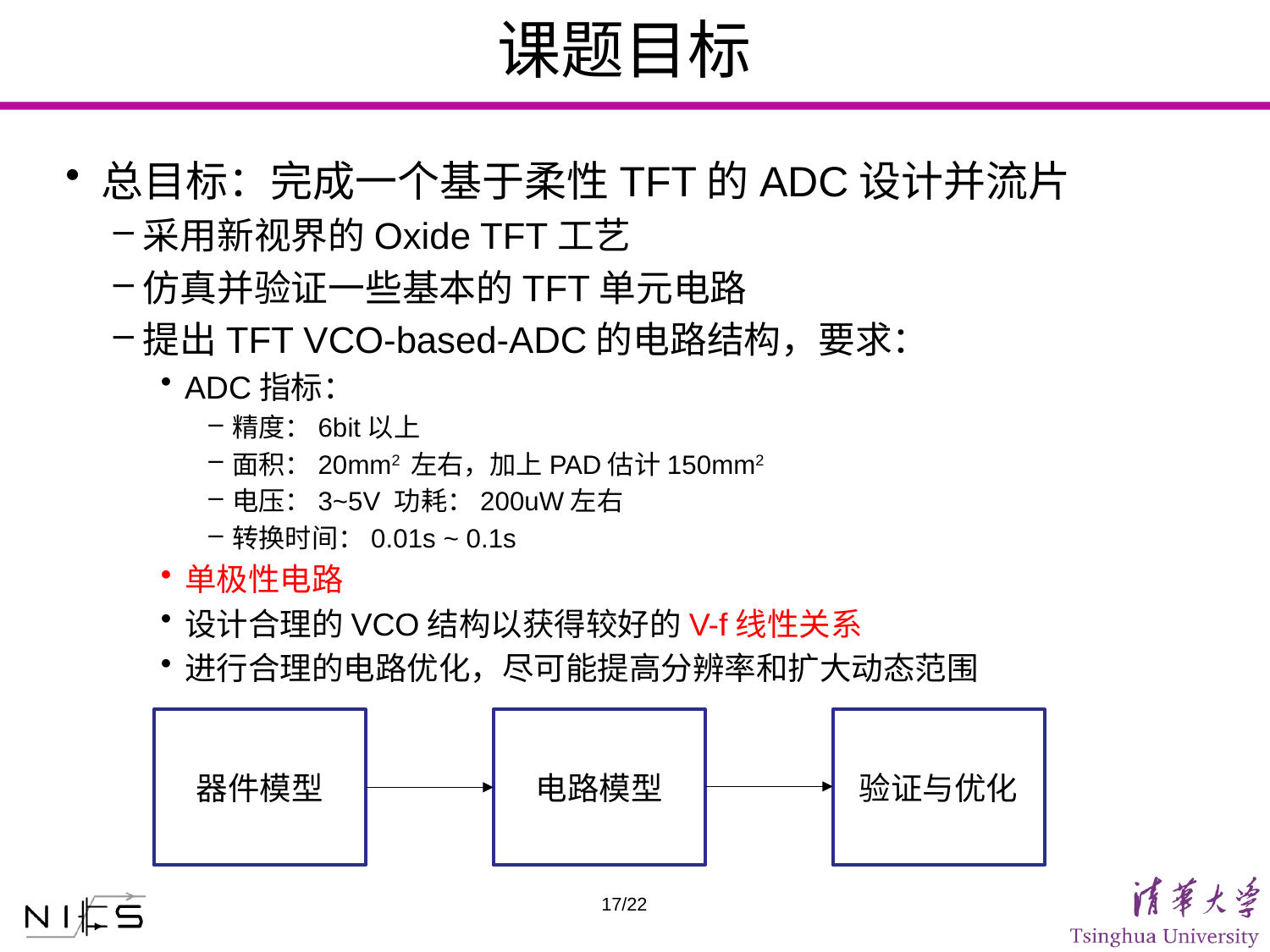

# 课题目标
总目标：完成一个基于柔性TFT的ADC设计并流片
采用新视界的Oxide TFT工艺
仿真并验证一些基本的TFT单元电路
提出TFT VCO-based-ADC的电路结构，要求：
ADC指标：
精度：6bit以上
面积：20mm2 左右，加上PAD估计150mm2
电压：3~5V 功耗：200uW左右
转换时间：0.01s ~ 0.1s
单极性电路
设计合理的VCO结构以获得较好的V-f线性关系
进行合理的电路优化，尽可能提高分辨率和扩大动态范围

器件模型
电路模型
验证与优化
17/22